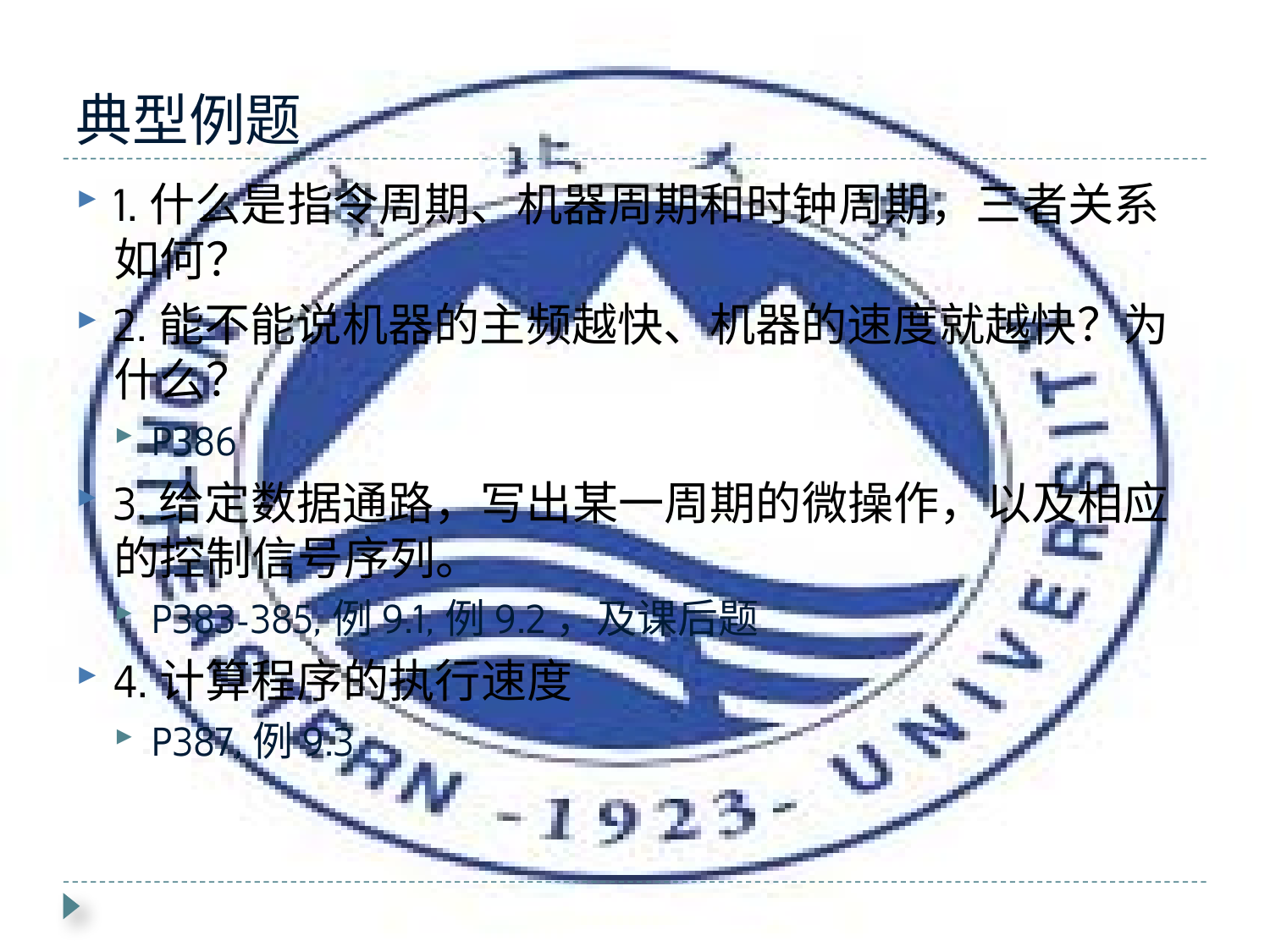

# 典型例题
1.什么是指令周期、机器周期和时钟周期，三者关系如何？
2.能不能说机器的主频越快、机器的速度就越快？为什么？
P386
3.给定数据通路，写出某一周期的微操作，以及相应的控制信号序列。
P383-385,例9.1,例9.2，及课后题
4.计算程序的执行速度
P387,例9.3